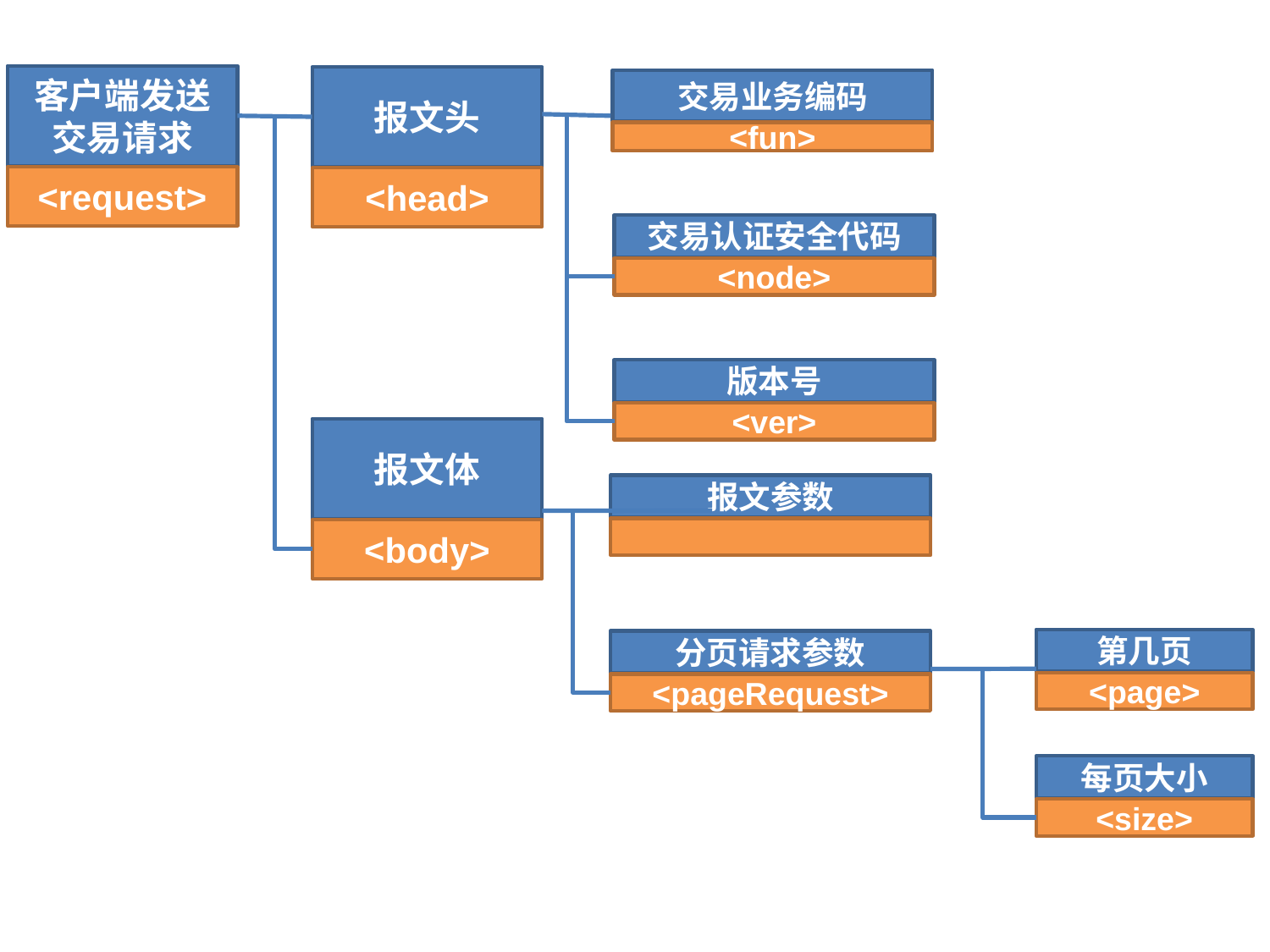

客户端发送交易请求
报文头
交易业务编码
<fun>
<request>
<head>
交易认证安全代码
<node>
版本号
<ver>
报文体
报文参数

<body>
第几页
分页请求参数
<page>
<pageRequest>
每页大小
<size>